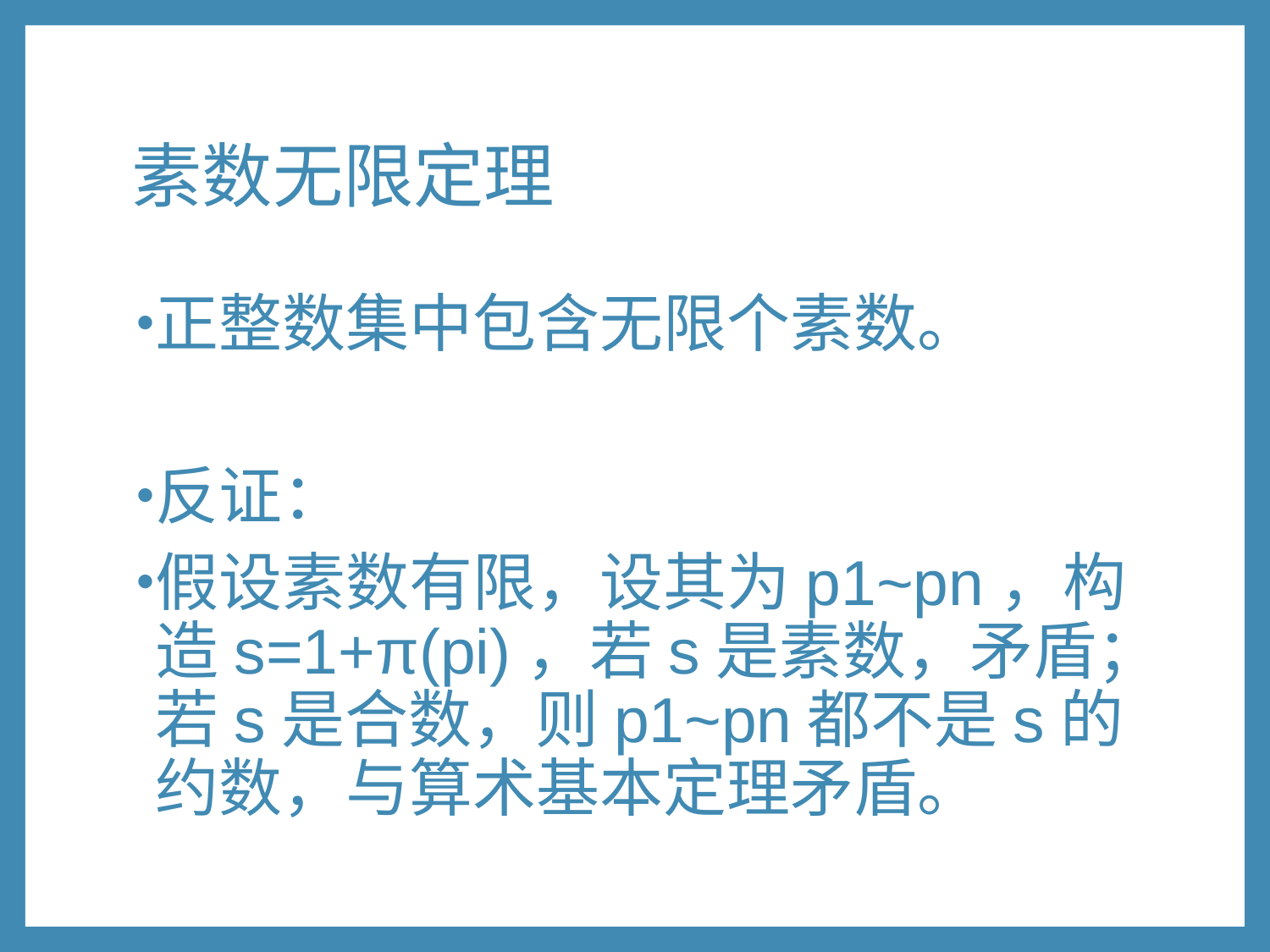

# 素数无限定理
正整数集中包含无限个素数。

反证：
假设素数有限，设其为p1~pn，构造s=1+π(pi)，若s是素数，矛盾；若s是合数，则p1~pn都不是s的约数，与算术基本定理矛盾。